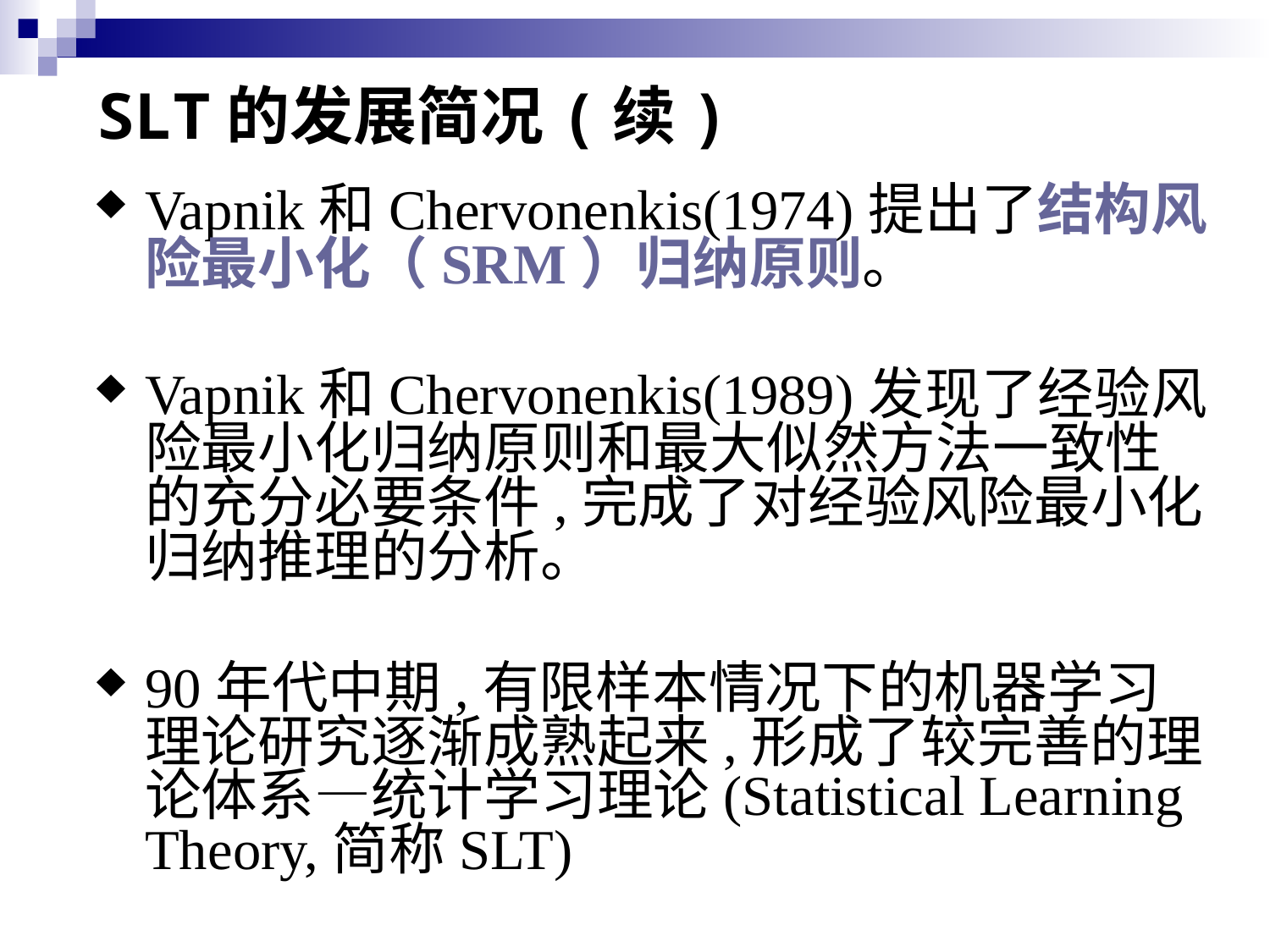

SLT的发展简况(续)
Vapnik和Chervonenkis(1974)提出了结构风险最小化（SRM）归纳原则。

Vapnik和Chervonenkis(1989)发现了经验风险最小化归纳原则和最大似然方法一致性的充分必要条件,完成了对经验风险最小化归纳推理的分析。

90年代中期,有限样本情况下的机器学习理论研究逐渐成熟起来,形成了较完善的理论体系—统计学习理论(Statistical Learning Theory,简称SLT)